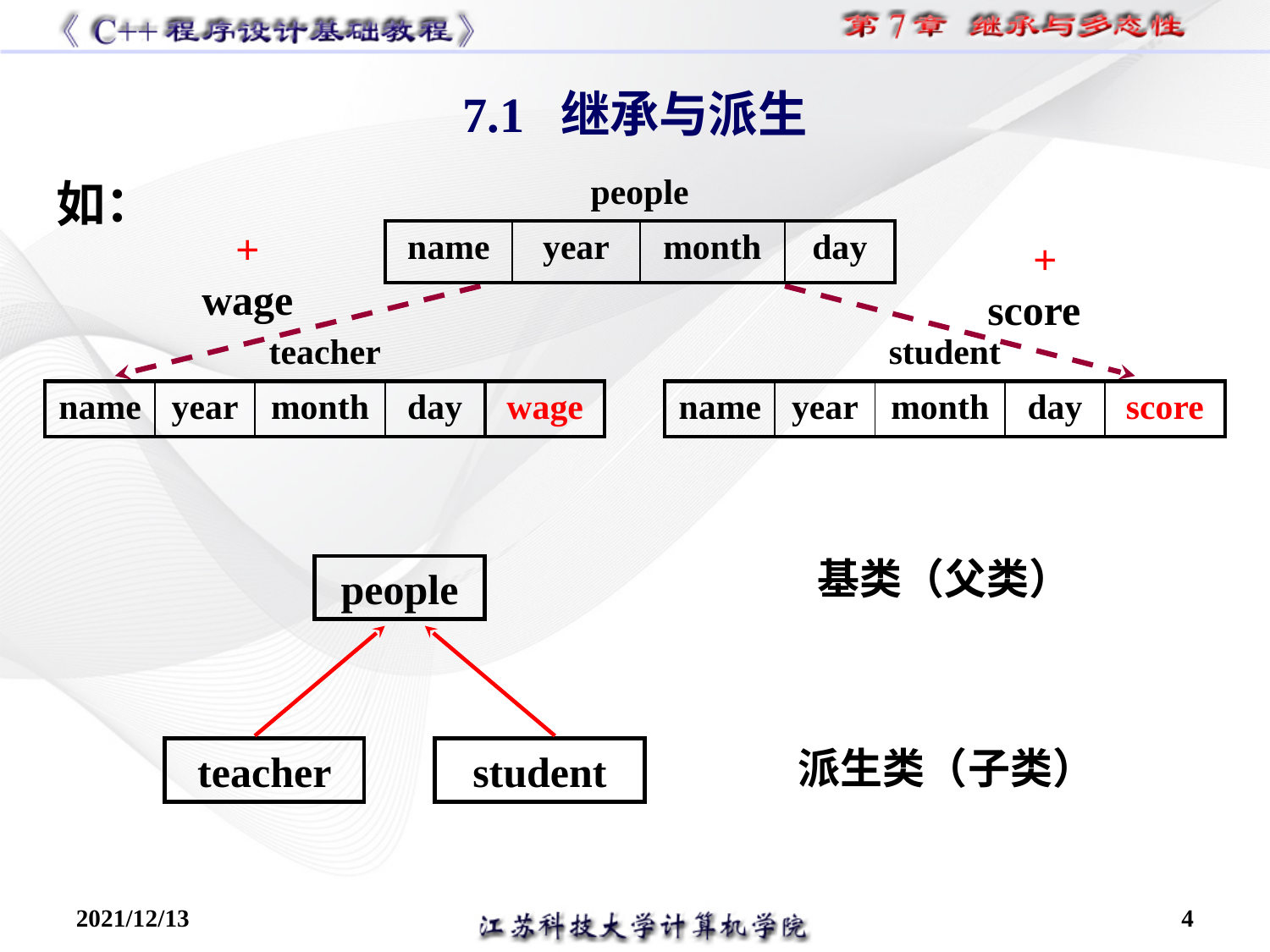

7.1  继承与派生
如：
| people |  |  |  |
| --- | --- | --- | --- |
| name | year | month | day |
+
wage

+
score

| teacher |  |  |  |  |
| --- | --- | --- | --- | --- |
| name | year | month | day | wage |
| student |  |  |  |  |
| --- | --- | --- | --- | --- |
| name | year | month | day | score |
基类（父类）
派生类（子类）
people

teacher
student